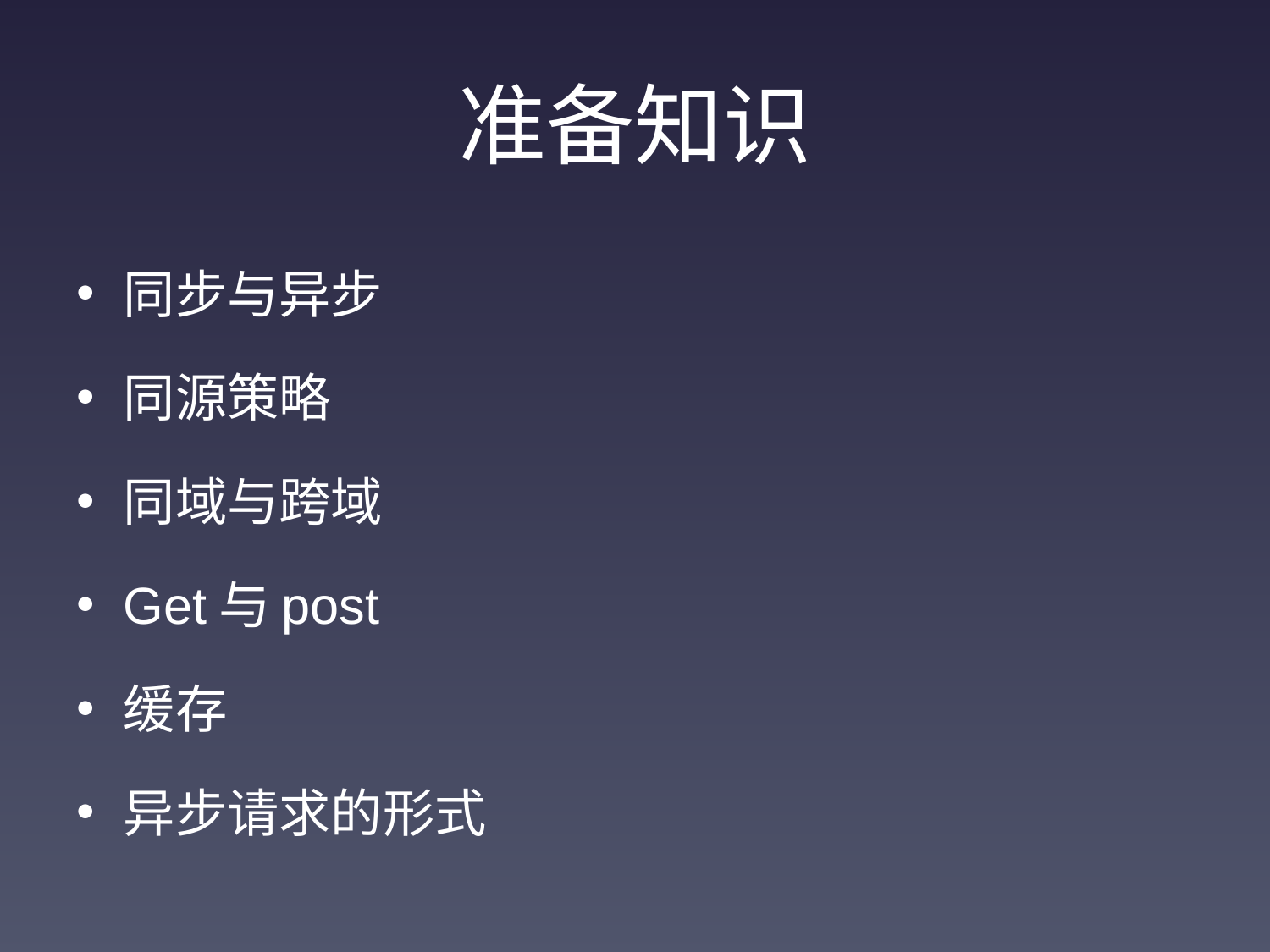

# 准备知识
同步与异步
同源策略
同域与跨域
Get与post
缓存
异步请求的形式